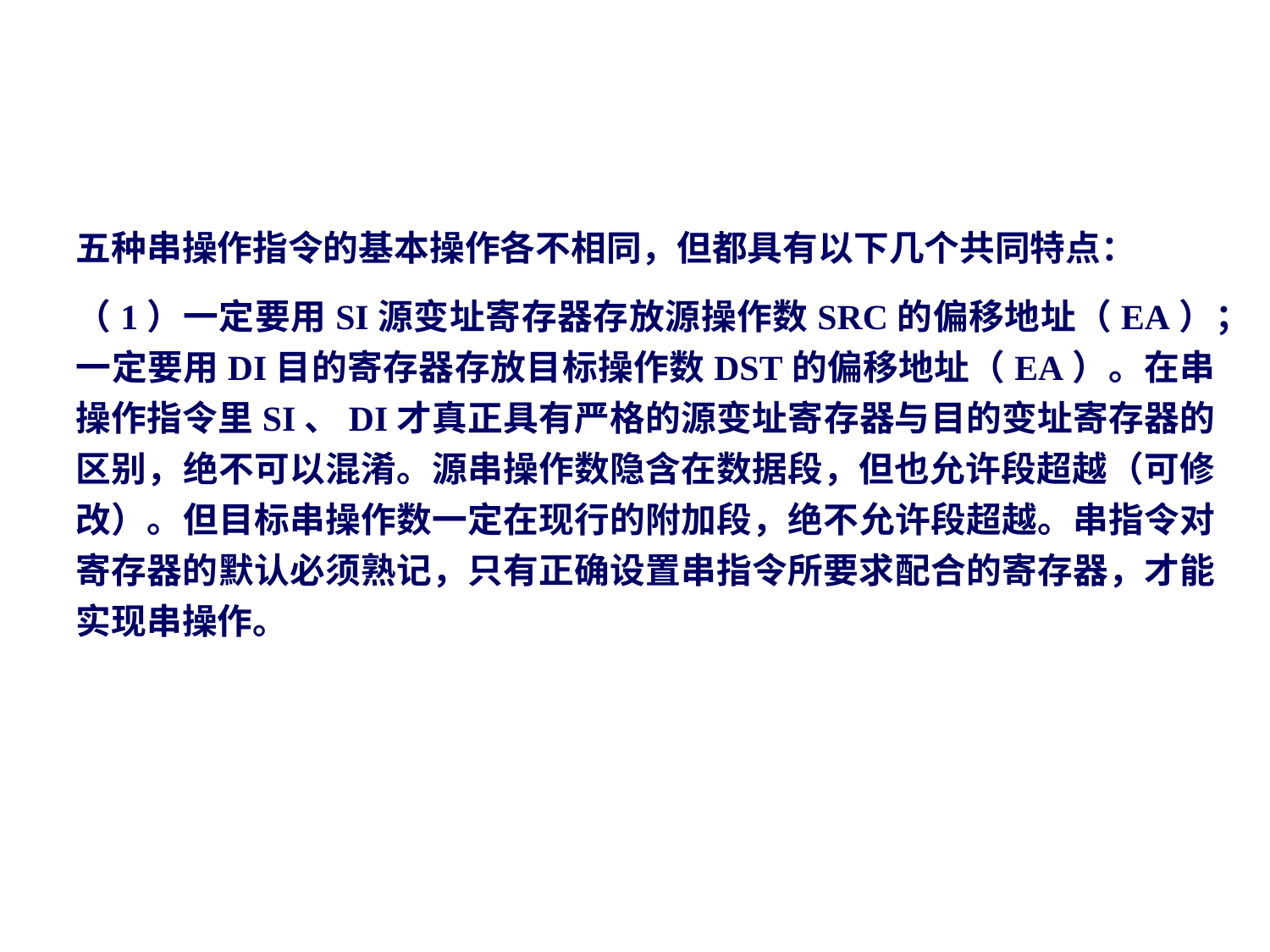

#
五种串操作指令的基本操作各不相同，但都具有以下几个共同特点：
（1）一定要用SI源变址寄存器存放源操作数SRC的偏移地址（EA）；一定要用DI目的寄存器存放目标操作数DST的偏移地址（EA）。在串操作指令里SI、DI才真正具有严格的源变址寄存器与目的变址寄存器的区别，绝不可以混淆。源串操作数隐含在数据段，但也允许段超越（可修改）。但目标串操作数一定在现行的附加段，绝不允许段超越。串指令对寄存器的默认必须熟记，只有正确设置串指令所要求配合的寄存器，才能实现串操作。